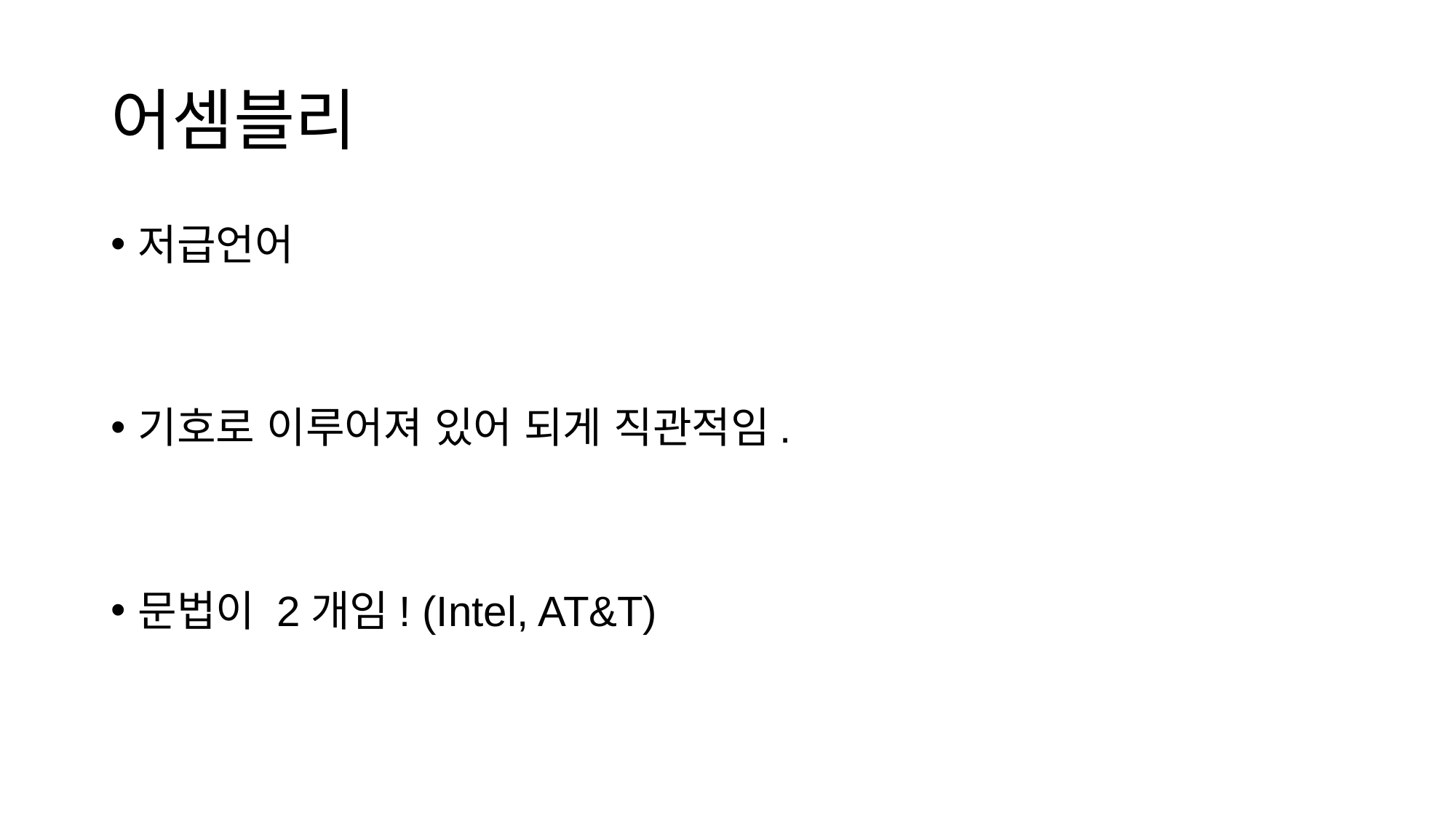

# 어셈블리
저급언어

기호로 이루어져 있어 되게 직관적임.

문법이 2개임! (Intel, AT&T)